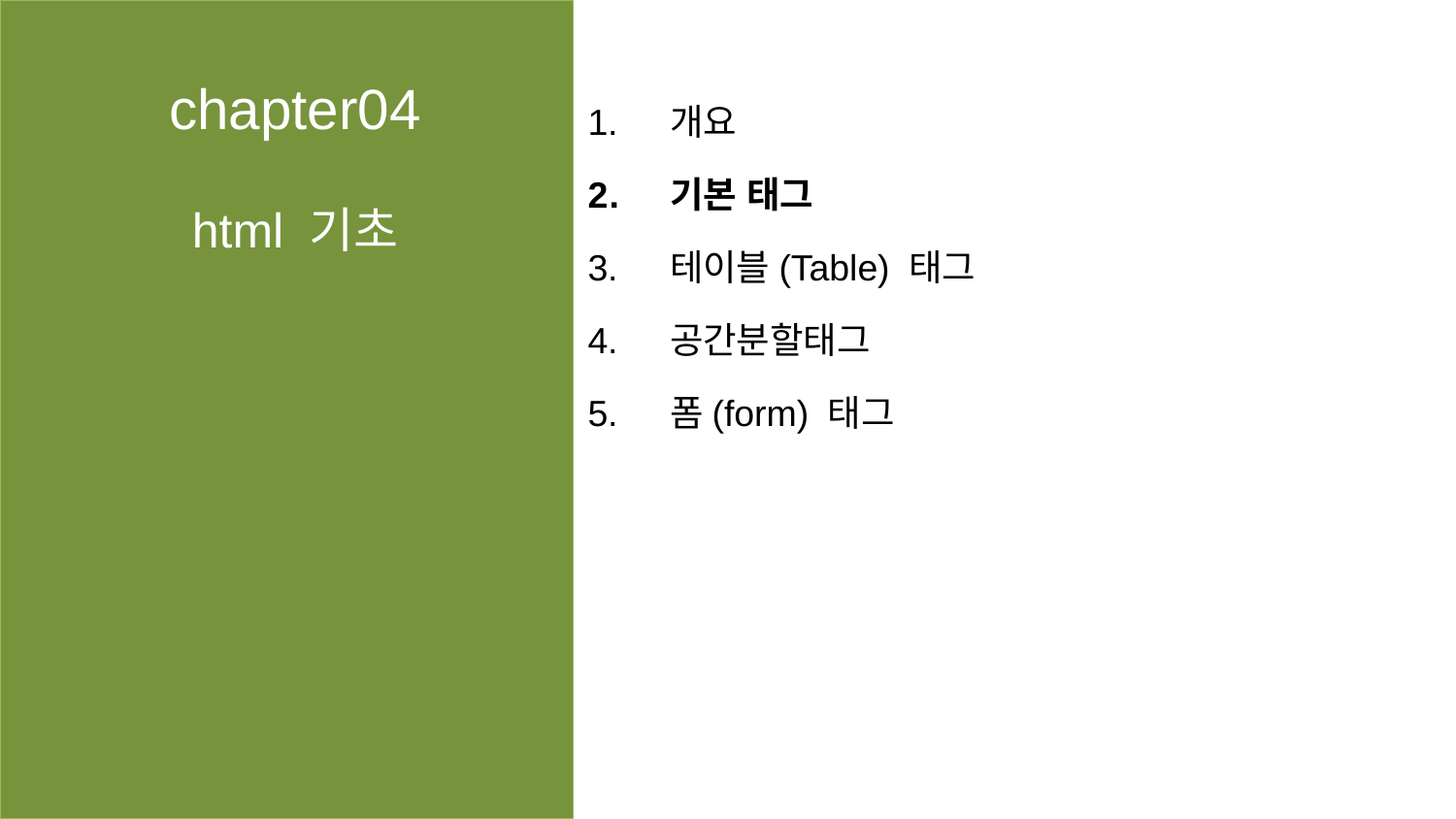

chapter04

html 기초
개요
기본 태그
테이블(Table) 태그
공간분할태그
폼(form) 태그